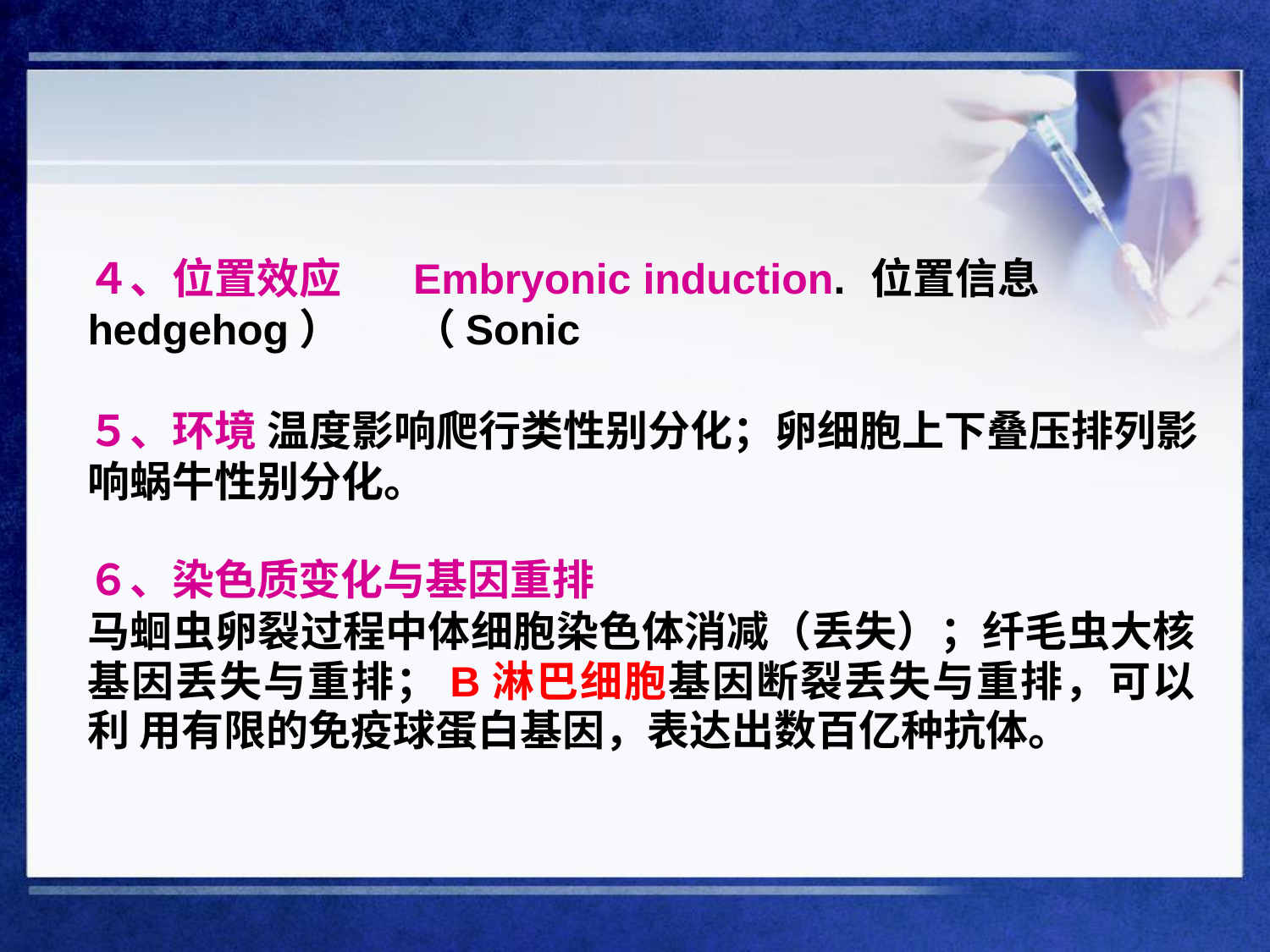

４、位置效应
hedgehog）
# Embryonic induction.	位置信息（Sonic
５、环境 温度影响爬行类性别分化；卵细胞上下叠压排列影 响蜗牛性别分化。

６、染色质变化与基因重排
马蛔虫卵裂过程中体细胞染色体消减（丢失）；纤毛虫大核 基因丢失与重排；B淋巴细胞基因断裂丢失与重排，可以利 用有限的免疫球蛋白基因，表达出数百亿种抗体。